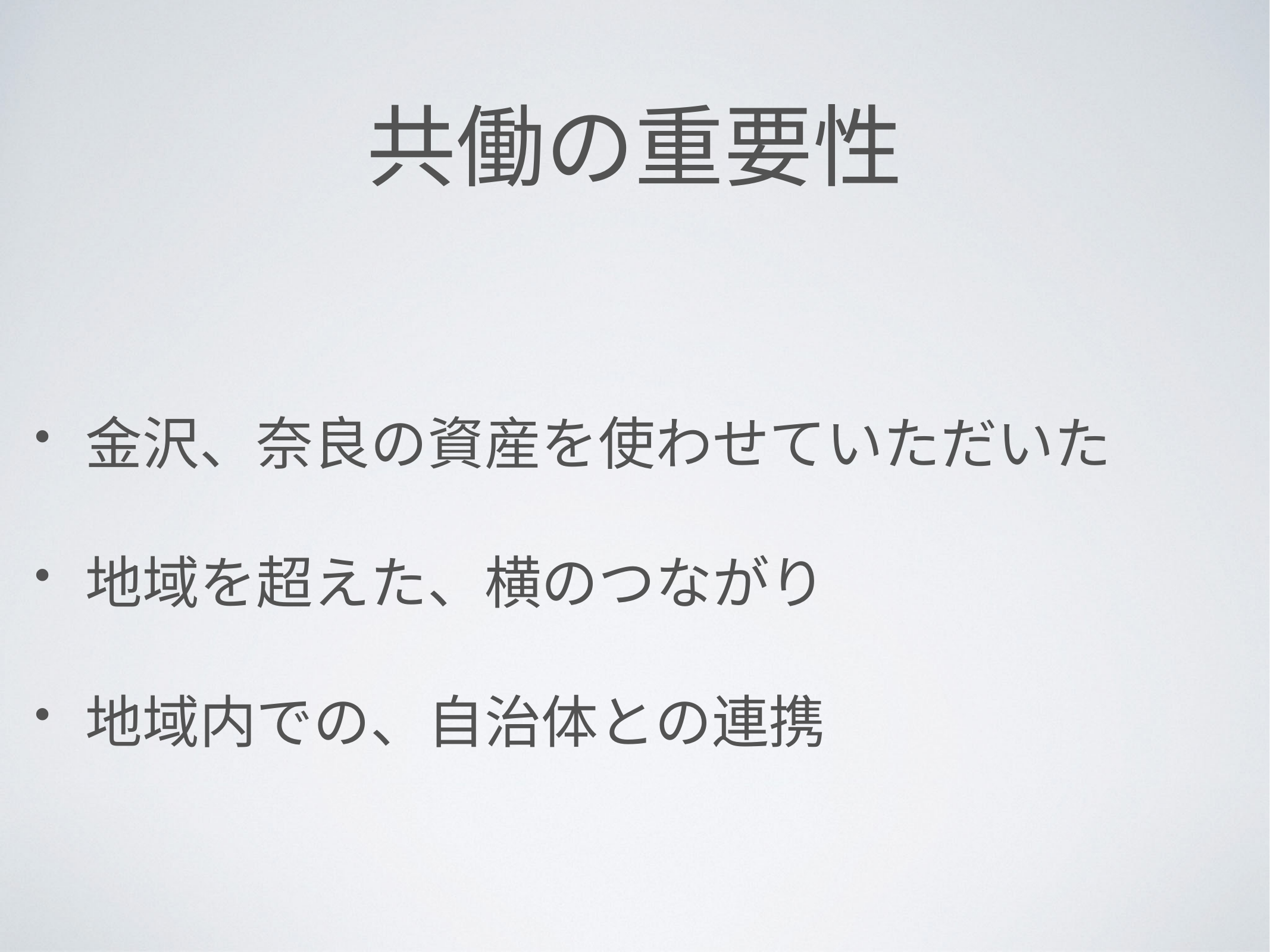

# 共働の重要性
金沢、奈良の資産を使わせていただいた
地域を超えた、横のつながり
地域内での、自治体との連携